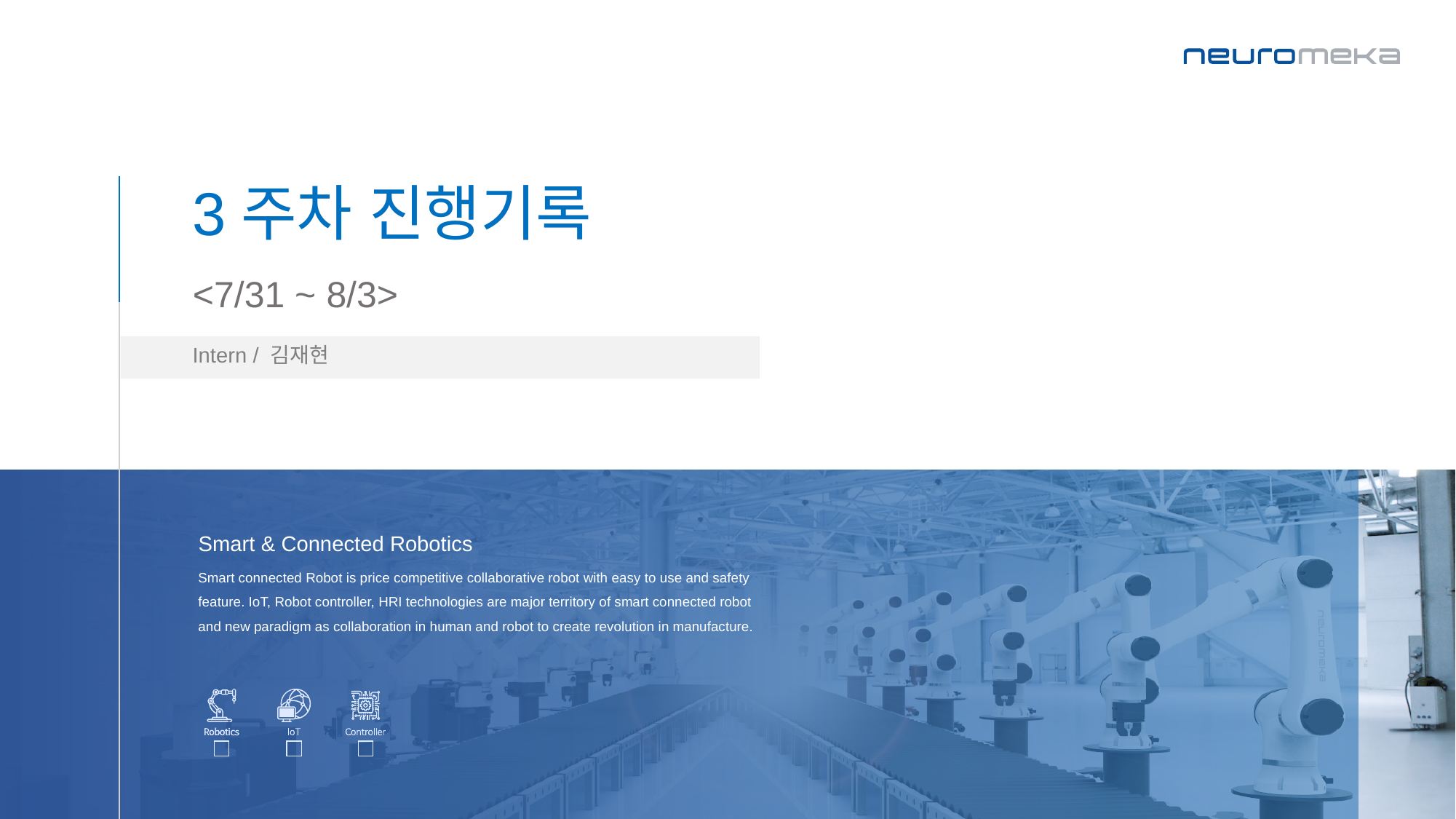

# 3주차 진행기록 <7/31 ~ 8/3>

Intern / 김재현